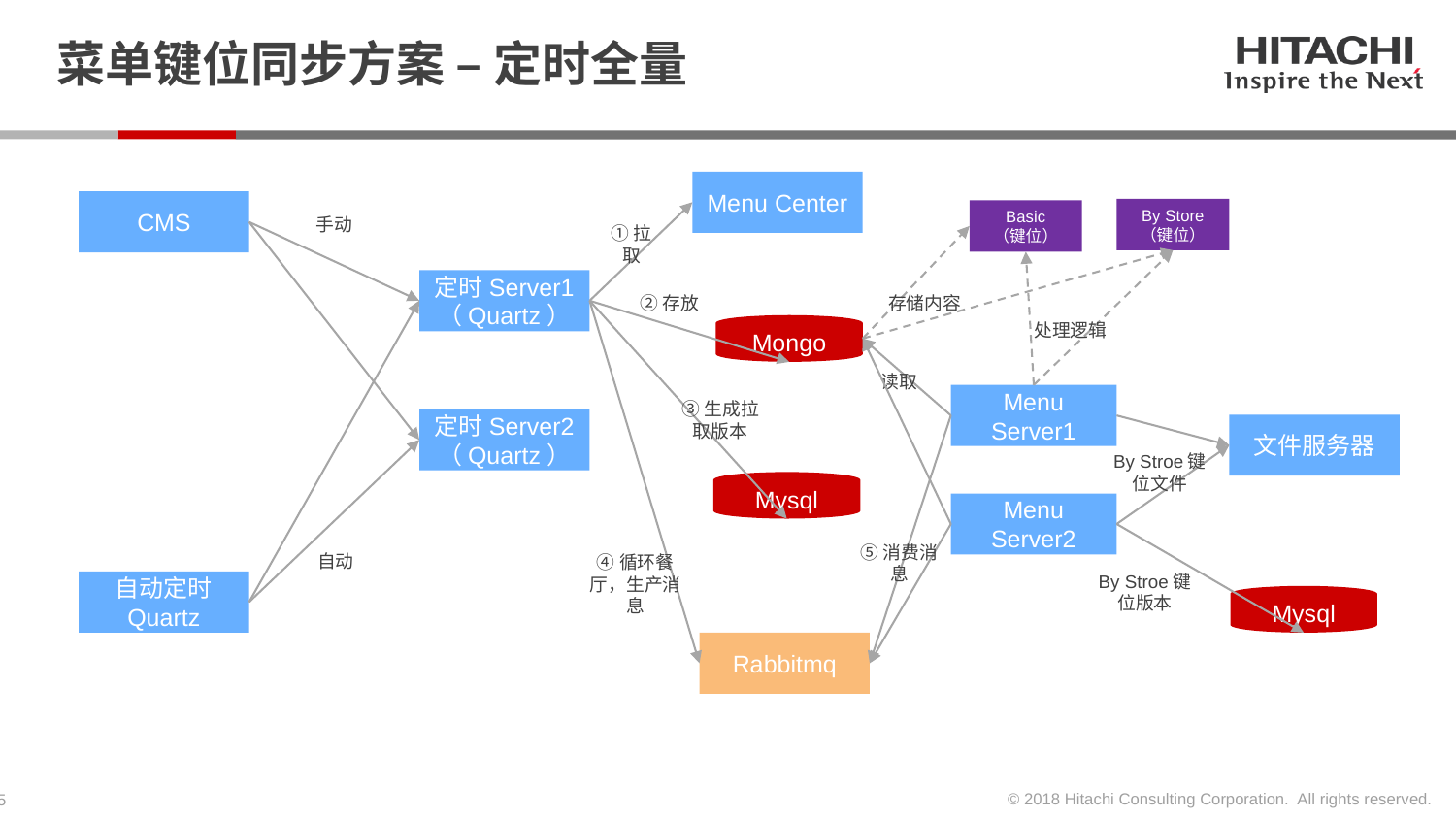

# 菜单键位同步方案 – 定时全量
Menu Center
CMS
By Store
（键位）
Basic
（键位）
手动
①拉取
定时Server1
（Quartz）
②存放
存储内容
处理逻辑
Mongo
读取
Menu Server1
③生成拉取版本
定时Server2
（Quartz）
文件服务器
By Stroe键位文件
Mysql
Menu Server2
⑤消费消息
自动
④循环餐厅，生产消息
By Stroe键位版本
自动定时
Quartz
Mysql
Rabbitmq